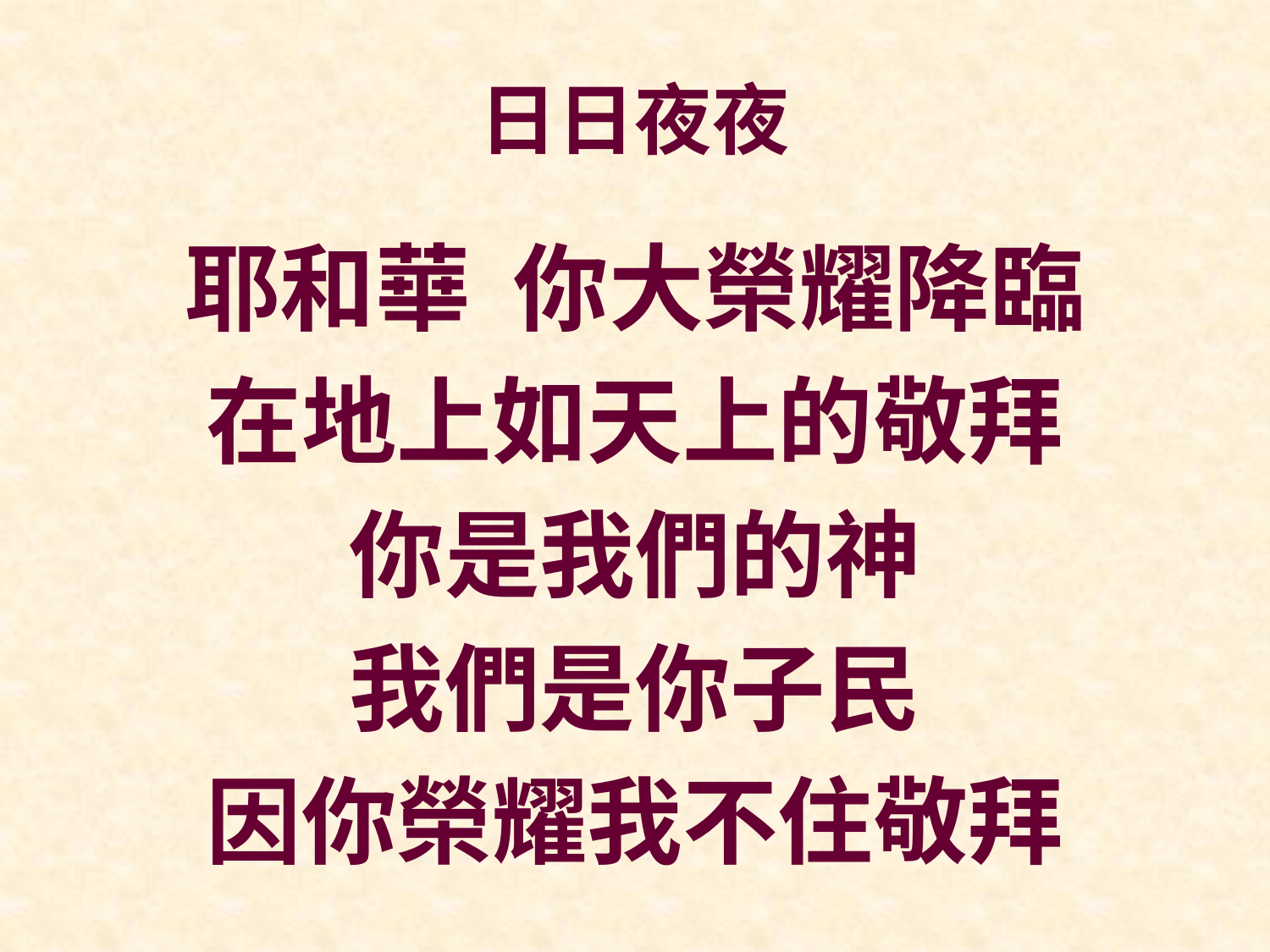

# 日日夜夜
耶和華  你大榮耀降臨
在地上如天上的敬拜
你是我們的神
我們是你子民
因你榮耀我不住敬拜